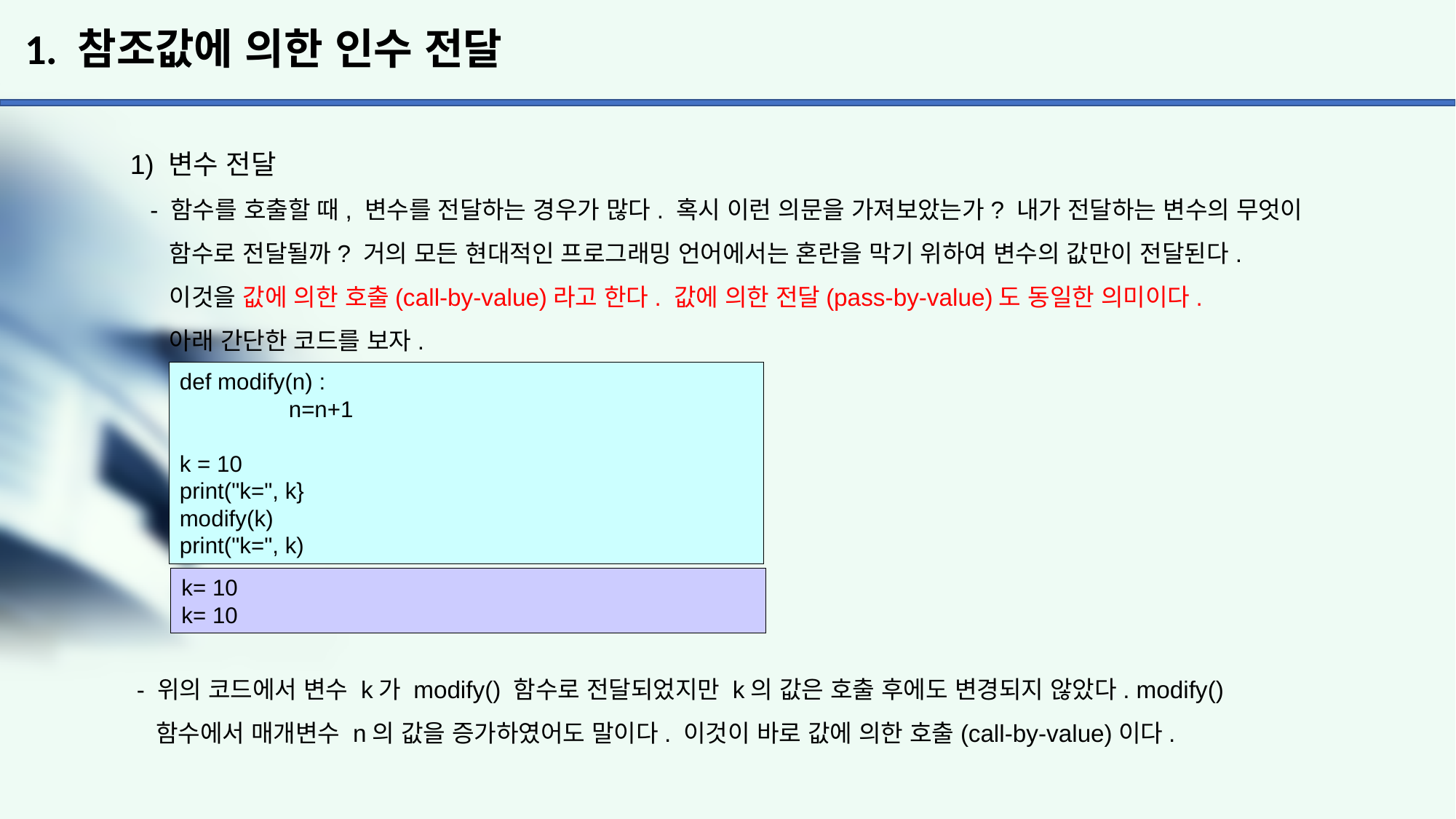

# 1. 참조값에 의한 인수 전달
1) 변수 전달
   - 함수를 호출할 때, 변수를 전달하는 경우가 많다. 혹시 이런 의문을 가져보았는가? 내가 전달하는 변수의 무엇이
     함수로 전달될까? 거의 모든 현대적인 프로그래밍 언어에서는 혼란을 막기 위하여 변수의 값만이 전달된다.
     이것을 값에 의한 호출(call-by-value)라고 한다. 값에 의한 전달(pass-by-value)도 동일한 의미이다.
     아래 간단한 코드를 보자.

 - 위의 코드에서 변수 k가 modify() 함수로 전달되었지만 k의 값은 호출 후에도 변경되지 않았다. modify()
   함수에서 매개변수 n의 값을 증가하였어도 말이다. 이것이 바로 값에 의한 호출(call-by-value)이다.

def modify(n) :
	n=n+1

k = 10
print("k=", k}
modify(k)
print("k=", k)
k= 10
k= 10